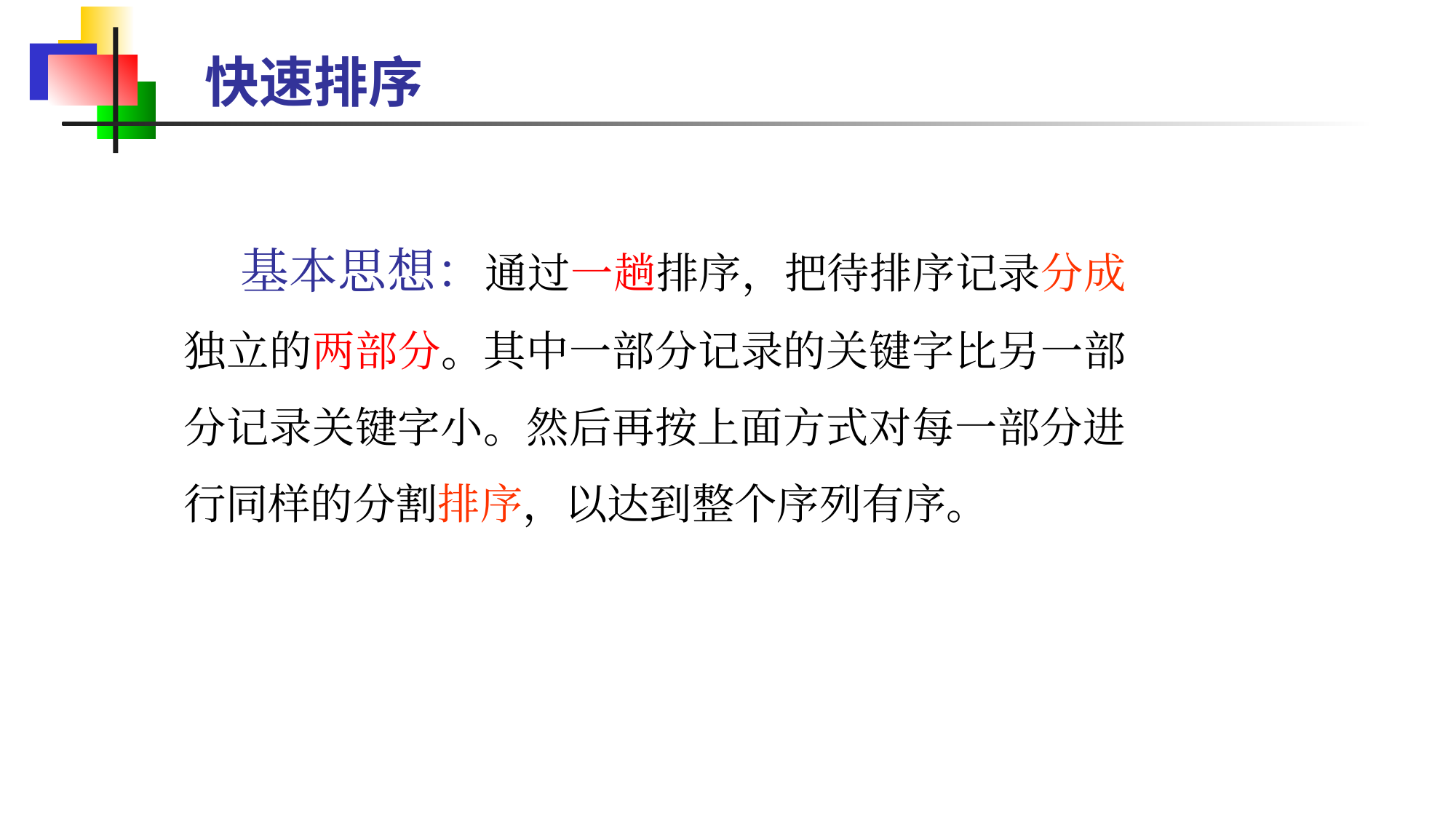

快速排序
基本思想：通过一趟排序，把待排序记录分成独立的两部分。其中一部分记录的关键字比另一部分记录关键字小。然后再按上面方式对每一部分进行同样的分割排序，以达到整个序列有序。